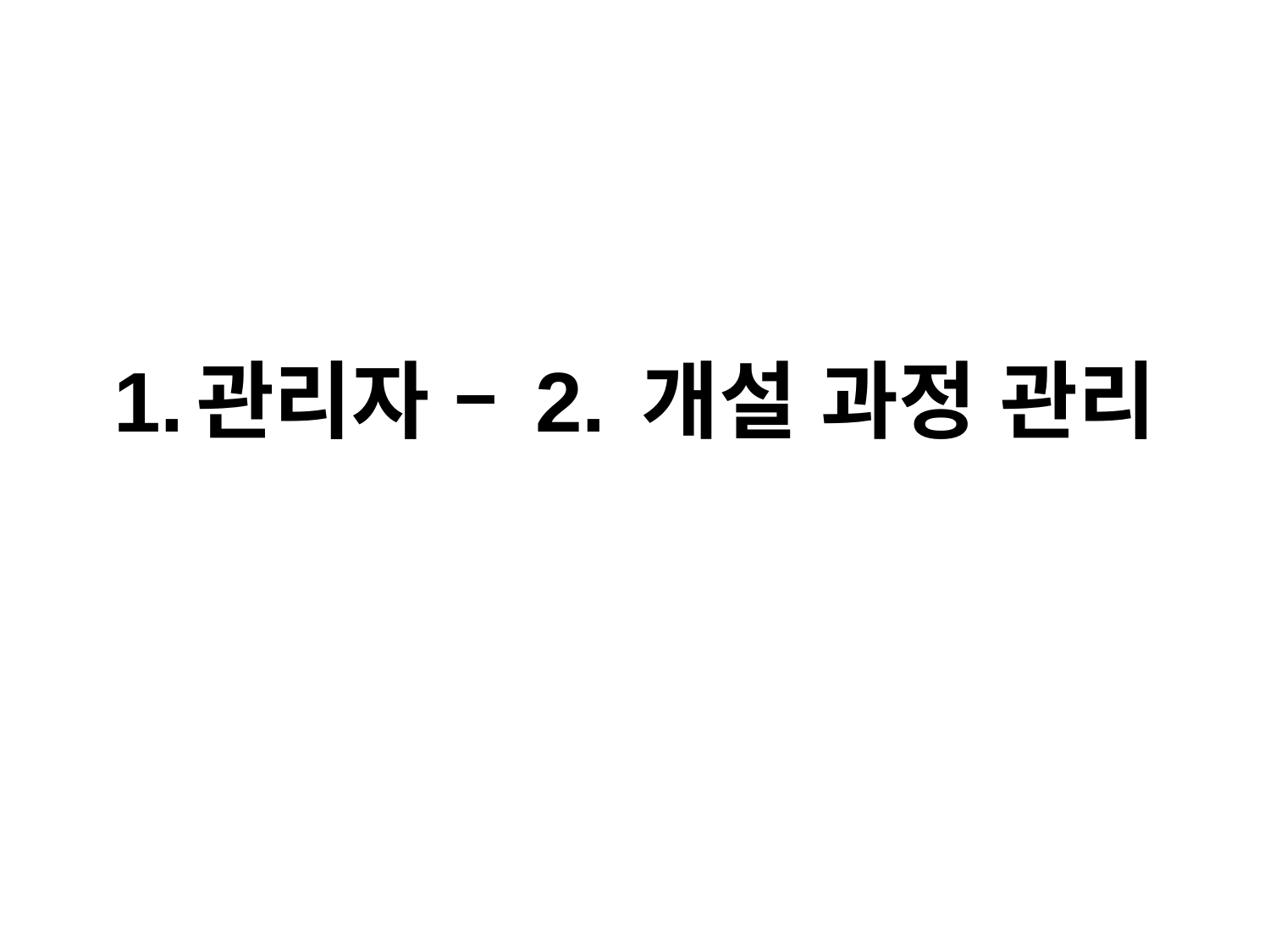

# 1.관리자 – 2. 개설 과정 관리